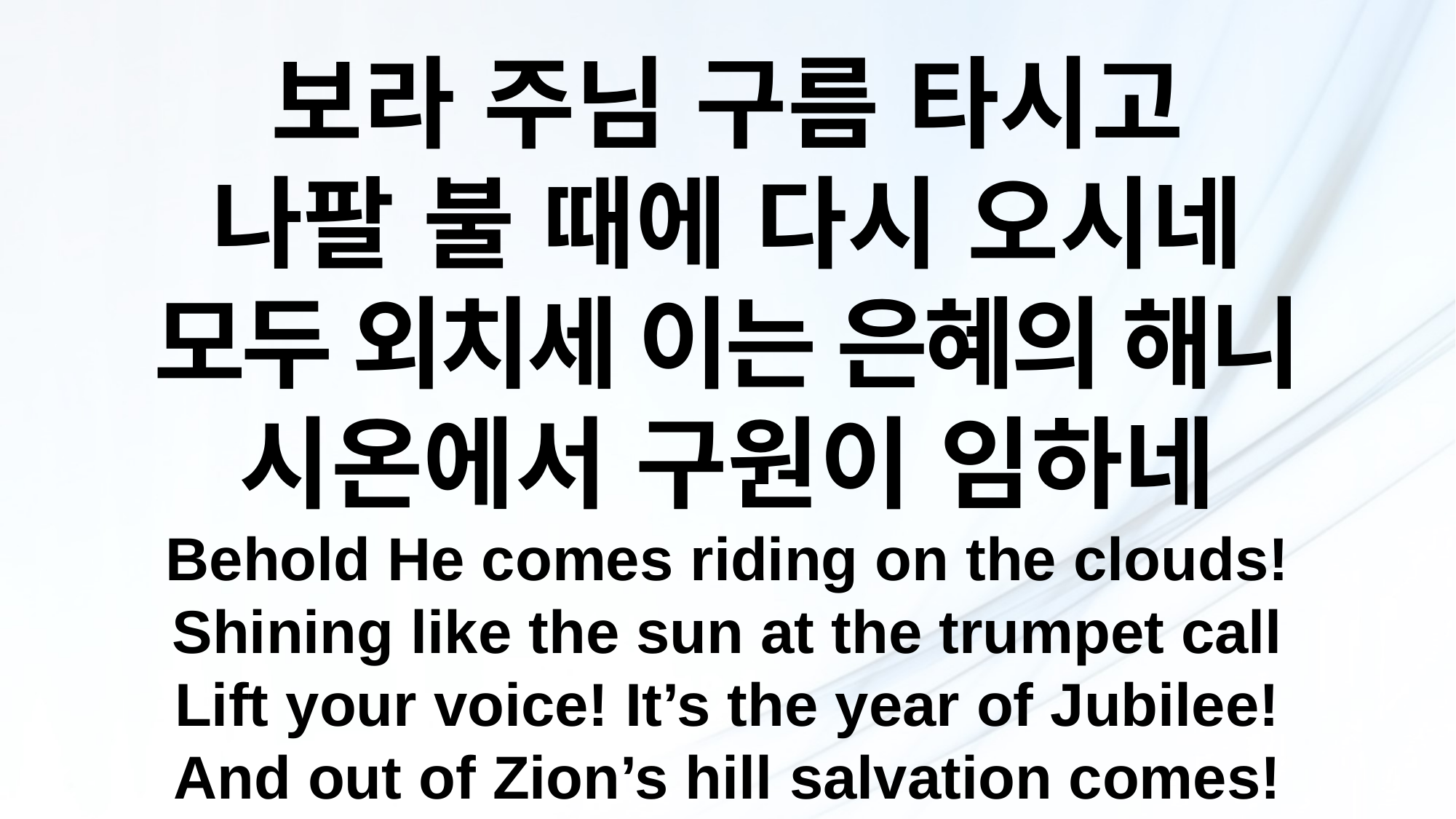

보라 주님 구름 타시고
나팔 불 때에 다시 오시네
모두 외치세 이는 은혜의 해니
시온에서 구원이 임하네
Behold He comes riding on the clouds!
Shining like the sun at the trumpet call
Lift your voice! It’s the year of Jubilee!
And out of Zion’s hill salvation comes!